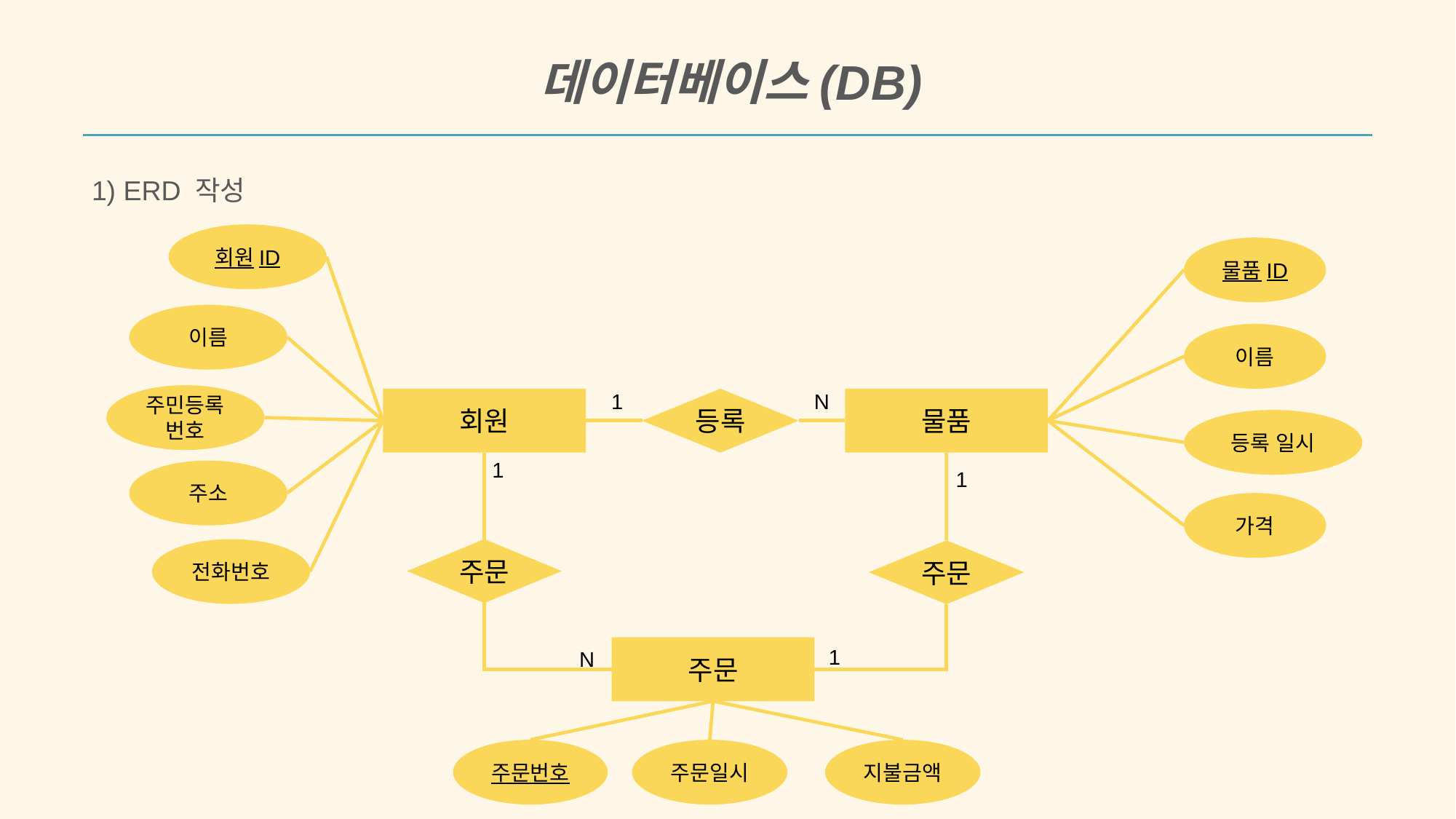

데이터베이스(DB)
1) ERD 작성
회원ID
물품ID
이름
이름
1

N

주민등록번호
회원
등록
물품
등록 일시
1

1

주소
가격
전화번호
주문
주문
1

N

주문
주문번호
주문일시
지불금액